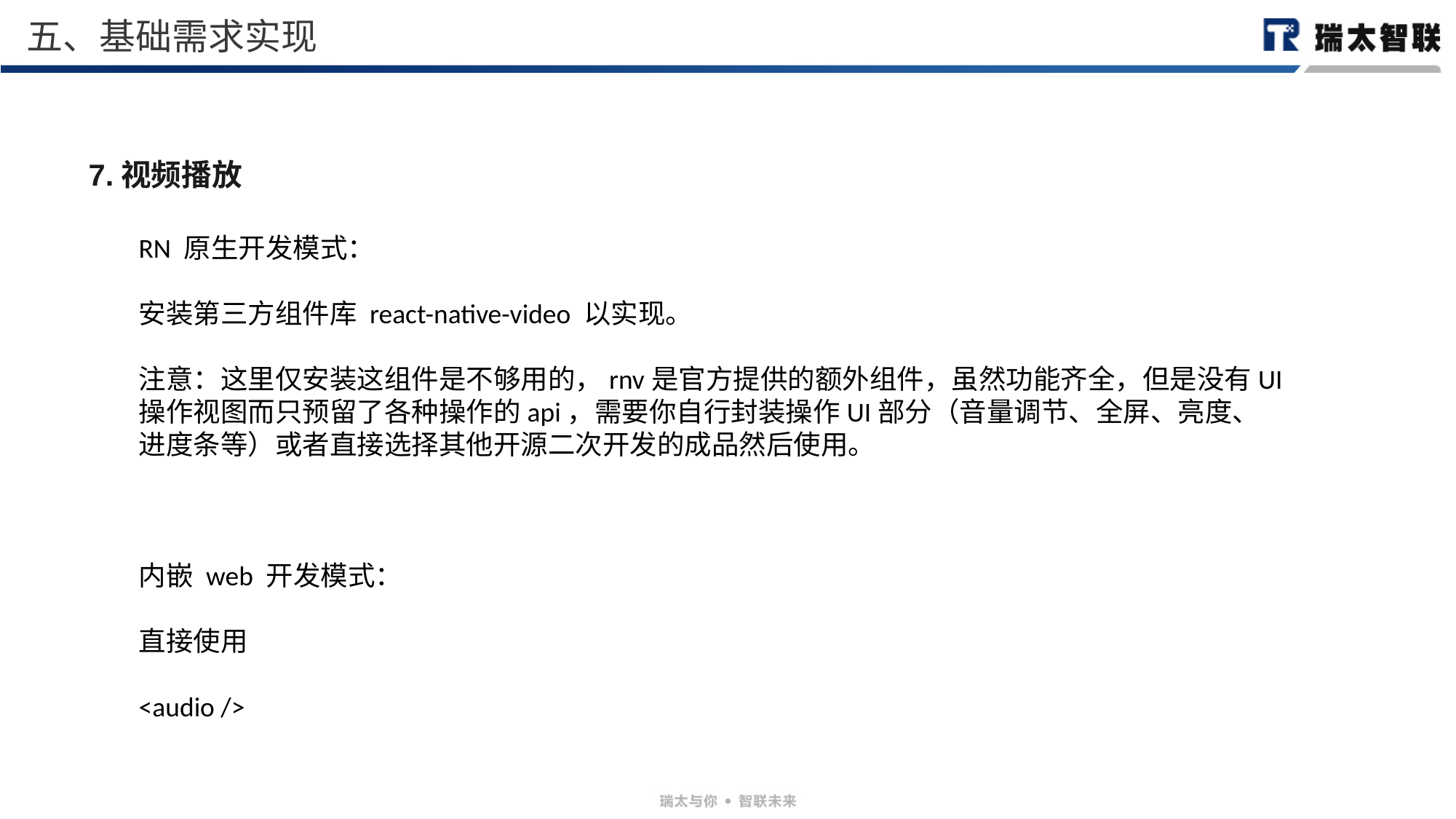

五、基础需求实现
7.视频播放
RN 原生开发模式：

安装第三方组件库 react-native-video 以实现。

注意：这里仅安装这组件是不够用的，rnv是官方提供的额外组件，虽然功能齐全，但是没有UI操作视图而只预留了各种操作的api，需要你自行封装操作UI部分（音量调节、全屏、亮度、进度条等）或者直接选择其他开源二次开发的成品然后使用。

内嵌 web 开发模式：

直接使用

<audio />